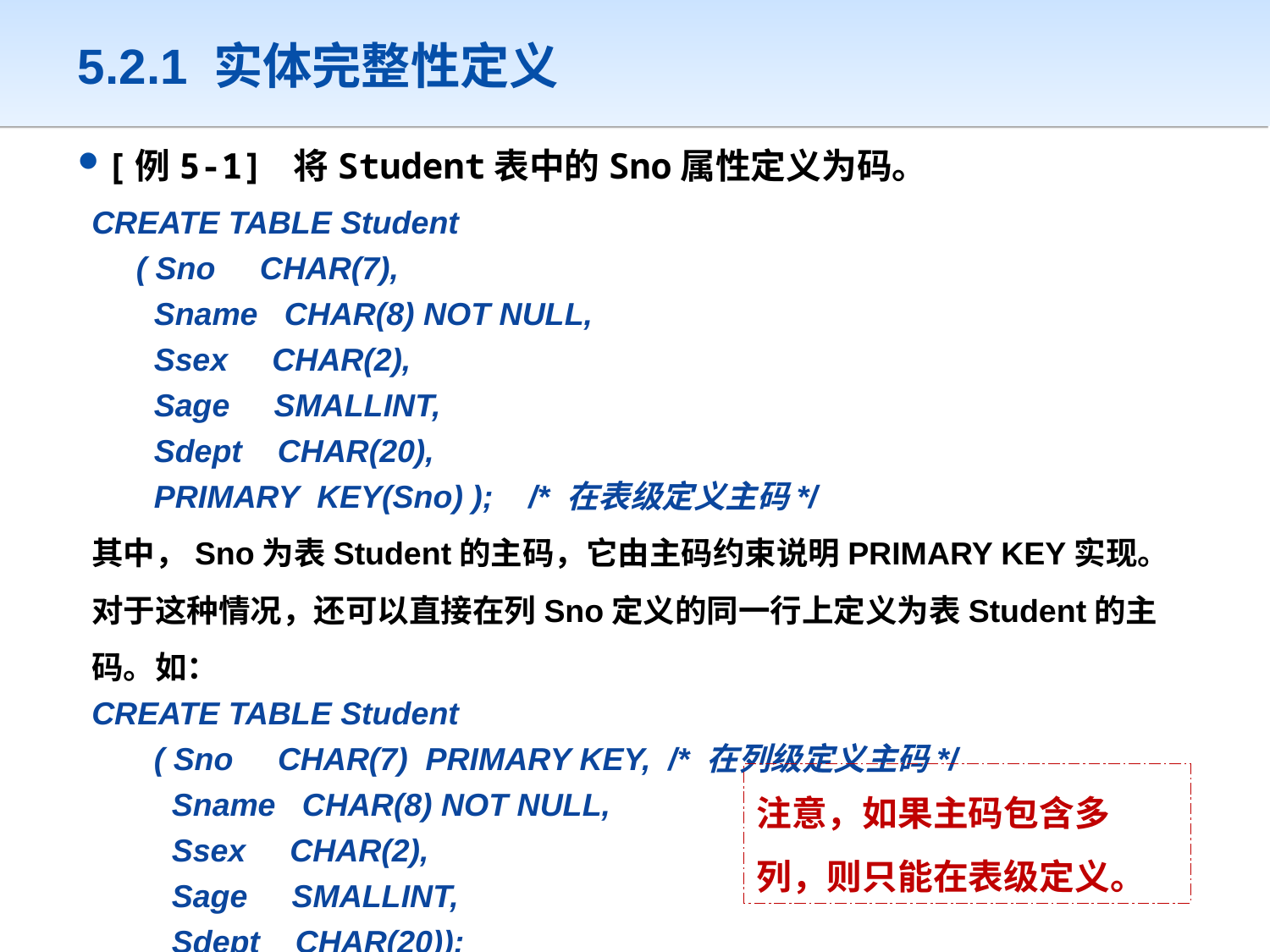

# 5.2.1 实体完整性定义
[例5-1] 将Student表中的Sno属性定义为码。

CREATE TABLE Student
     ( Sno     CHAR(7),
       Sname   CHAR(8) NOT NULL,
       Ssex     CHAR(2),
       Sage     SMALLINT,
       Sdept    CHAR(20),
       PRIMARY  KEY(Sno) );    /* 在表级定义主码*/
其中，Sno为表Student的主码，它由主码约束说明PRIMARY KEY实现。对于这种情况，还可以直接在列Sno定义的同一行上定义为表Student的主码。如：
CREATE TABLE Student
       ( Sno     CHAR(7)  PRIMARY KEY,  /* 在列级定义主码*/
         Sname   CHAR(8) NOT NULL,
         Ssex     CHAR(2),
         Sage     SMALLINT,
         Sdept    CHAR(20));
注意，如果主码包含多列，则只能在表级定义。